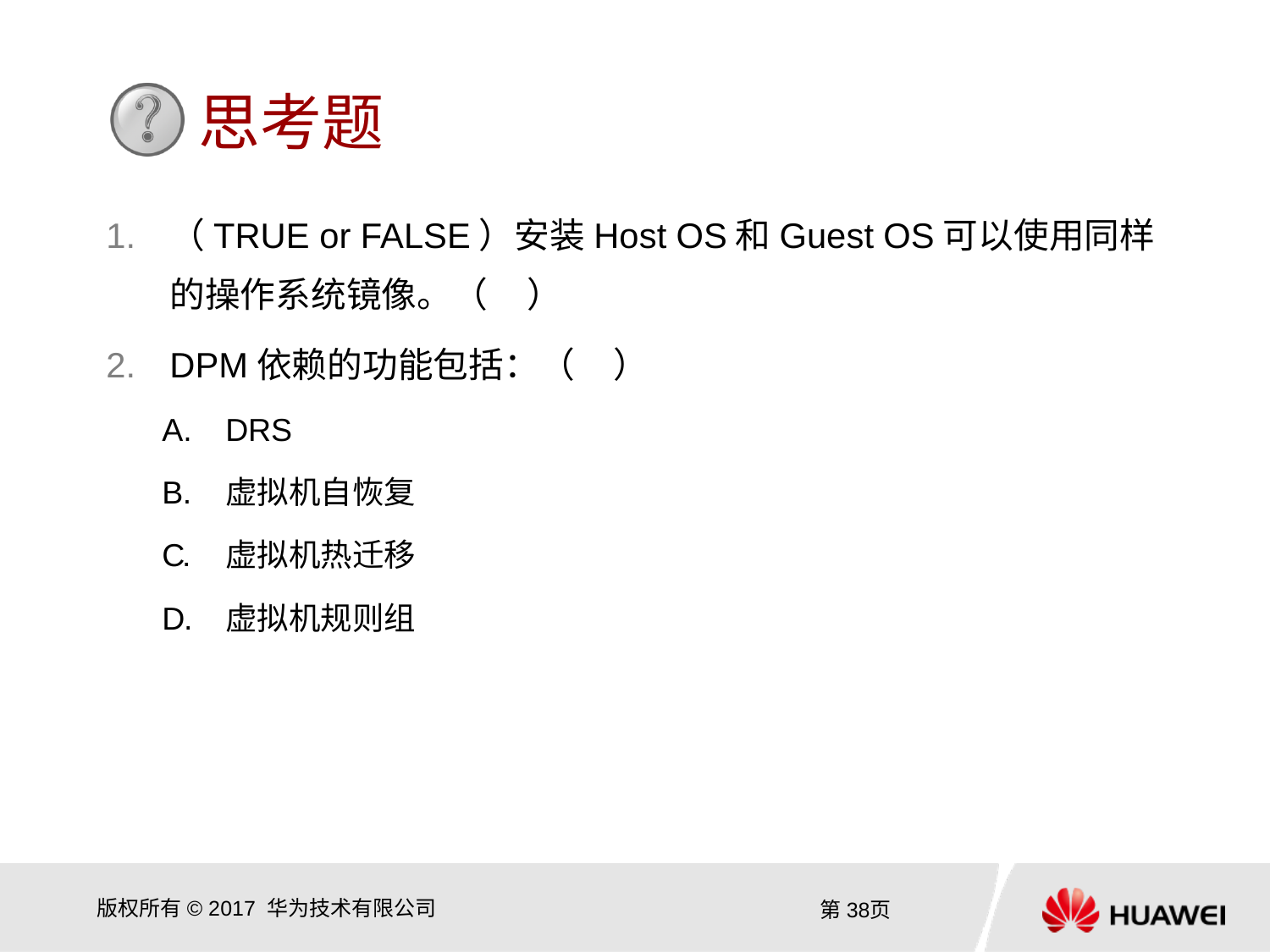

（TRUE or FALSE）安装Host OS和Guest OS可以使用同样的操作系统镜像。（     ）
DPM依赖的功能包括：（     ）
DRS
虚拟机自恢复
虚拟机热迁移
虚拟机规则组